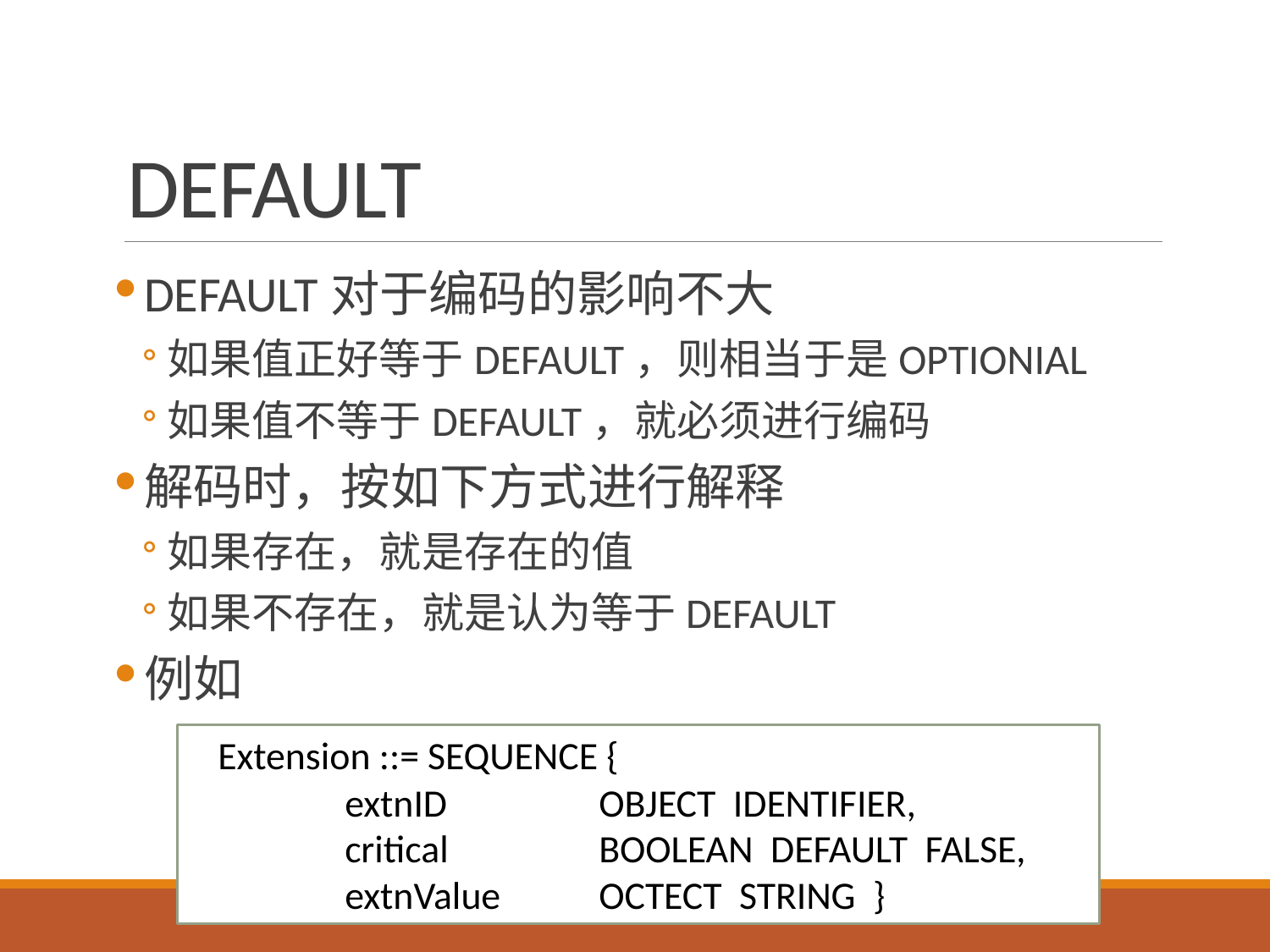

# DEFAULT
DEFAULT对于编码的影响不大
如果值正好等于DEFAULT，则相当于是OPTIONIAL
如果值不等于DEFAULT，就必须进行编码
解码时，按如下方式进行解释
如果存在，就是存在的值
如果不存在，就是认为等于DEFAULT
例如
Extension ::= SEQUENCE {
	extnID		OBJECT  IDENTIFIER,
	critical		BOOLEAN  DEFAULT  FALSE,
	extnValue	OCTECT  STRING  }
71